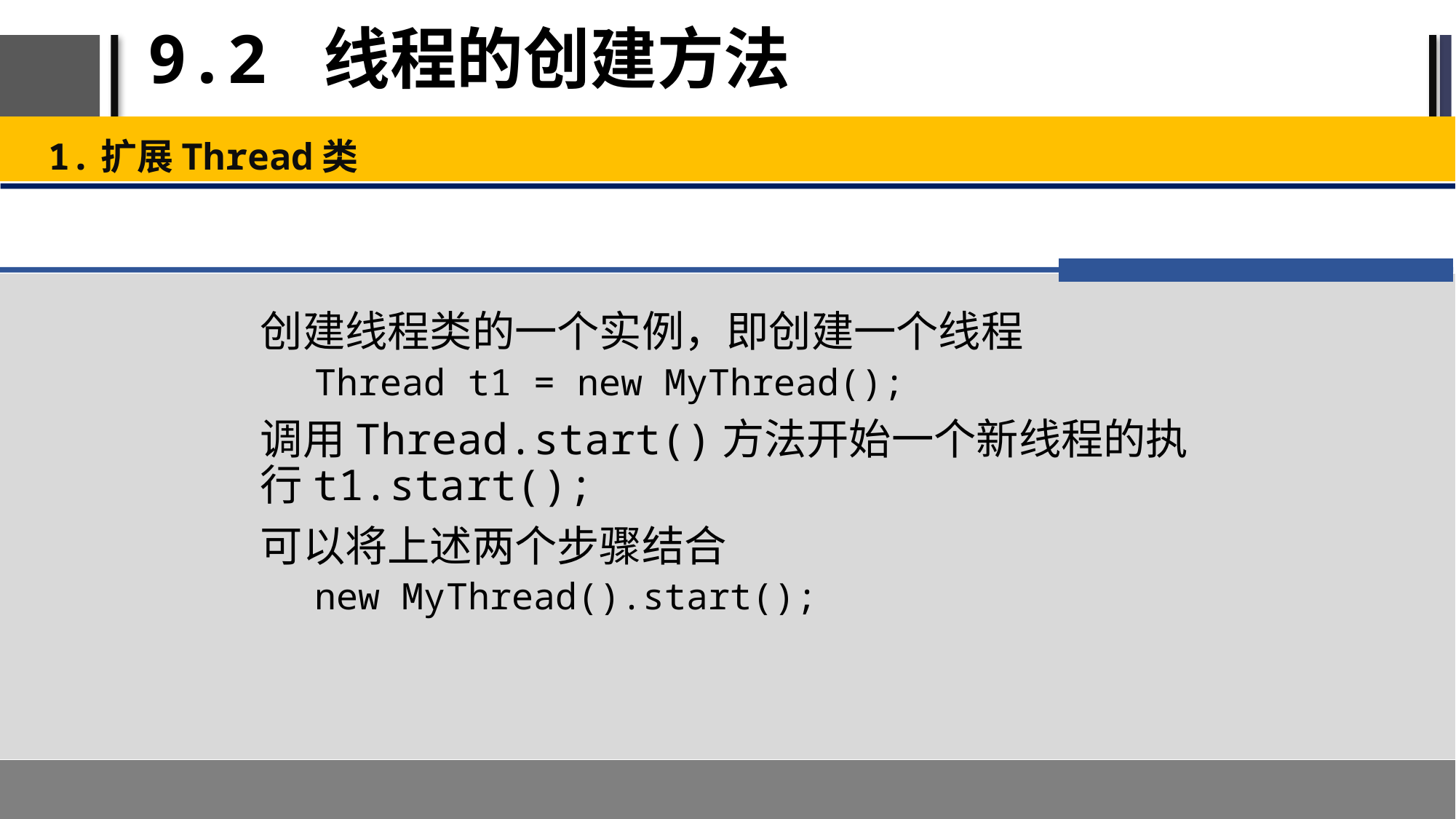

# 9.2 线程的创建方法

1.扩展Thread类

创建线程类的一个实例，即创建一个线程
Thread t1 = new MyThread();
调用Thread.start()方法开始一个新线程的执行t1.start();
可以将上述两个步骤结合
new MyThread().start();